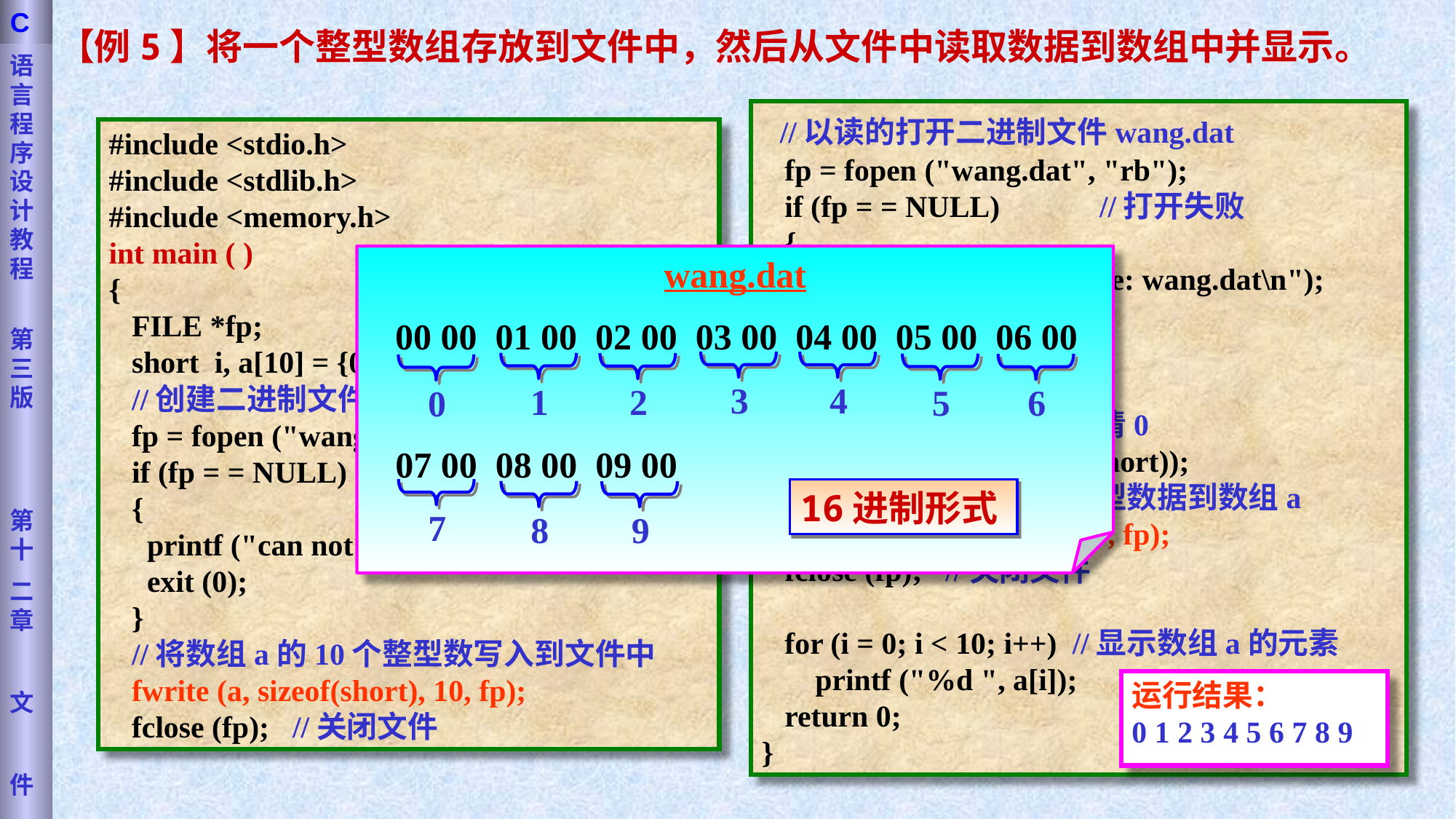

语言程序设计教程
第三版

第十
二章

文

件
C
   【例5】将一个整型数组存放到文件中，然后从文件中读取数据到数组中并显示。
  //以读的打开二进制文件wang.dat
   fp = fopen ("wang.dat", "rb");
   if (fp = = NULL)             //打开失败
   {
     printf ("can not open file: wang.dat\n");
     exit (0);
   }

   //将数组a的10个元素清0
   memset (a, 0, 10*sizeof(short));
   //从文件中读取10个整型数据到数组a
   fread (a, sizeof(short), 10, fp);
   fclose (fp);   //关闭文件

   for (i = 0; i < 10; i++)  //显示数组a的元素
       printf ("%d ", a[i]);
   return 0;
}
#include <stdio.h>
#include <stdlib.h>
#include <memory.h>
int main ( )
{
   FILE *fp;
   short  i, a[10] = {0, 1, 2, 3, 4, 5, 6, 7, 8, 9};
   //创建二进制文件wang.dat
   fp = fopen ("wang.dat", "wb");
   if (fp = = NULL)   //创建失败
   {
     printf ("can not create file: wang.txt\n");
     exit (0);
   }
   //将数组a的10个整型数写入到文件中
   fwrite (a, sizeof(short), 10, fp);
   fclose (fp);   //关闭文件
wang.dat

00 00  01 00  02 00  03 00  04 00  05 00  06 00

3

4

1

2

5

6

0
07 00  08 00  09 00
16进制形式

7

8

9
运行结果：
0 1 2 3 4 5 6 7 8 9